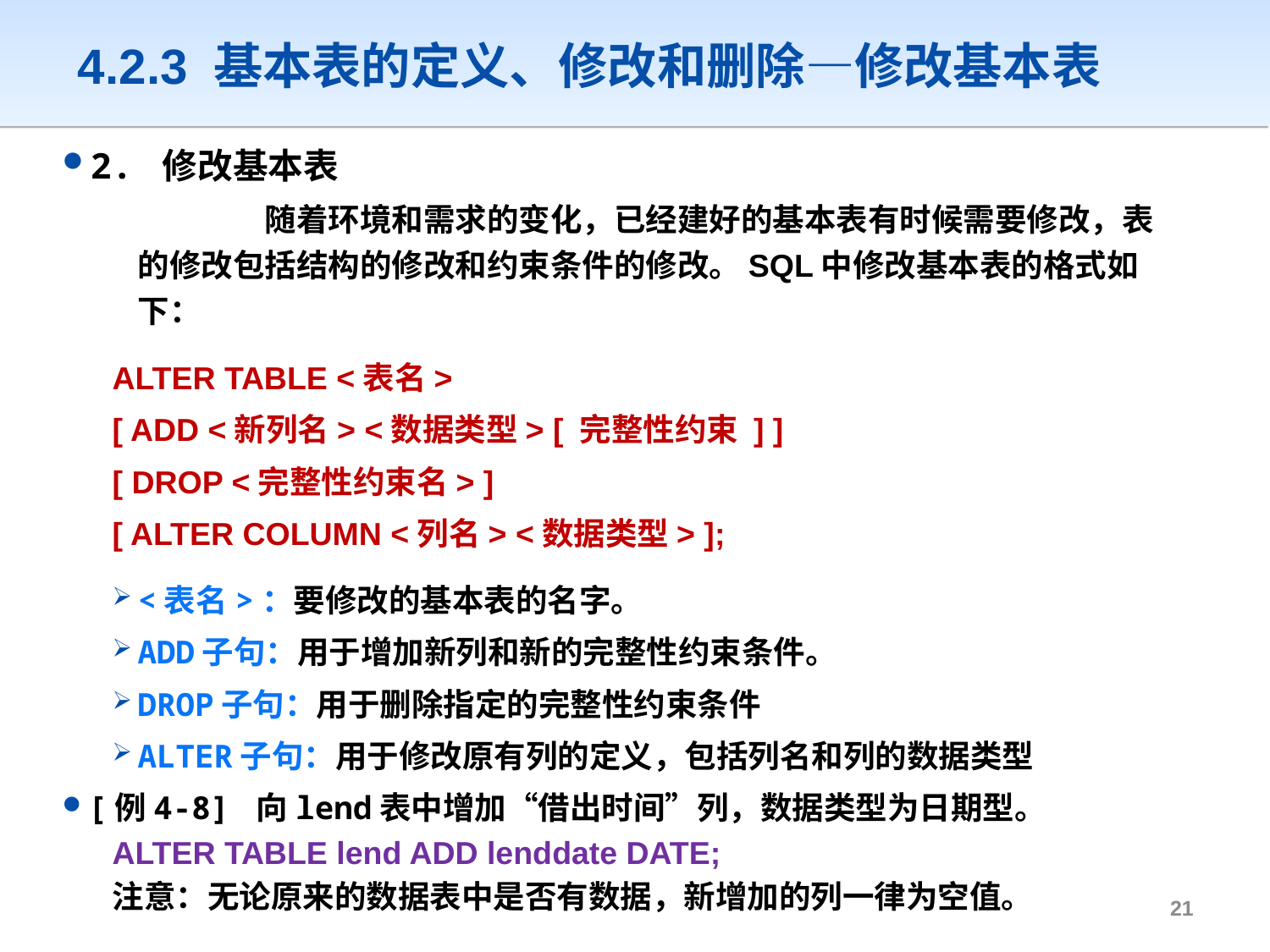

# 4.2.3 基本表的定义、修改和删除—修改基本表
2. 修改基本表
		随着环境和需求的变化，已经建好的基本表有时候需要修改，表的修改包括结构的修改和约束条件的修改。SQL中修改基本表的格式如下：

ALTER TABLE <表名>
[ ADD <新列名> <数据类型> [ 完整性约束 ] ]
[ DROP <完整性约束名> ]
[ ALTER COLUMN <列名> <数据类型> ];

<表名>：要修改的基本表的名字。
ADD子句：用于增加新列和新的完整性约束条件。
DROP子句：用于删除指定的完整性约束条件
ALTER子句：用于修改原有列的定义，包括列名和列的数据类型

[例4-8] 向lend表中增加“借出时间”列，数据类型为日期型。
ALTER TABLE lend ADD lenddate DATE;
注意：无论原来的数据表中是否有数据，新增加的列一律为空值。

21